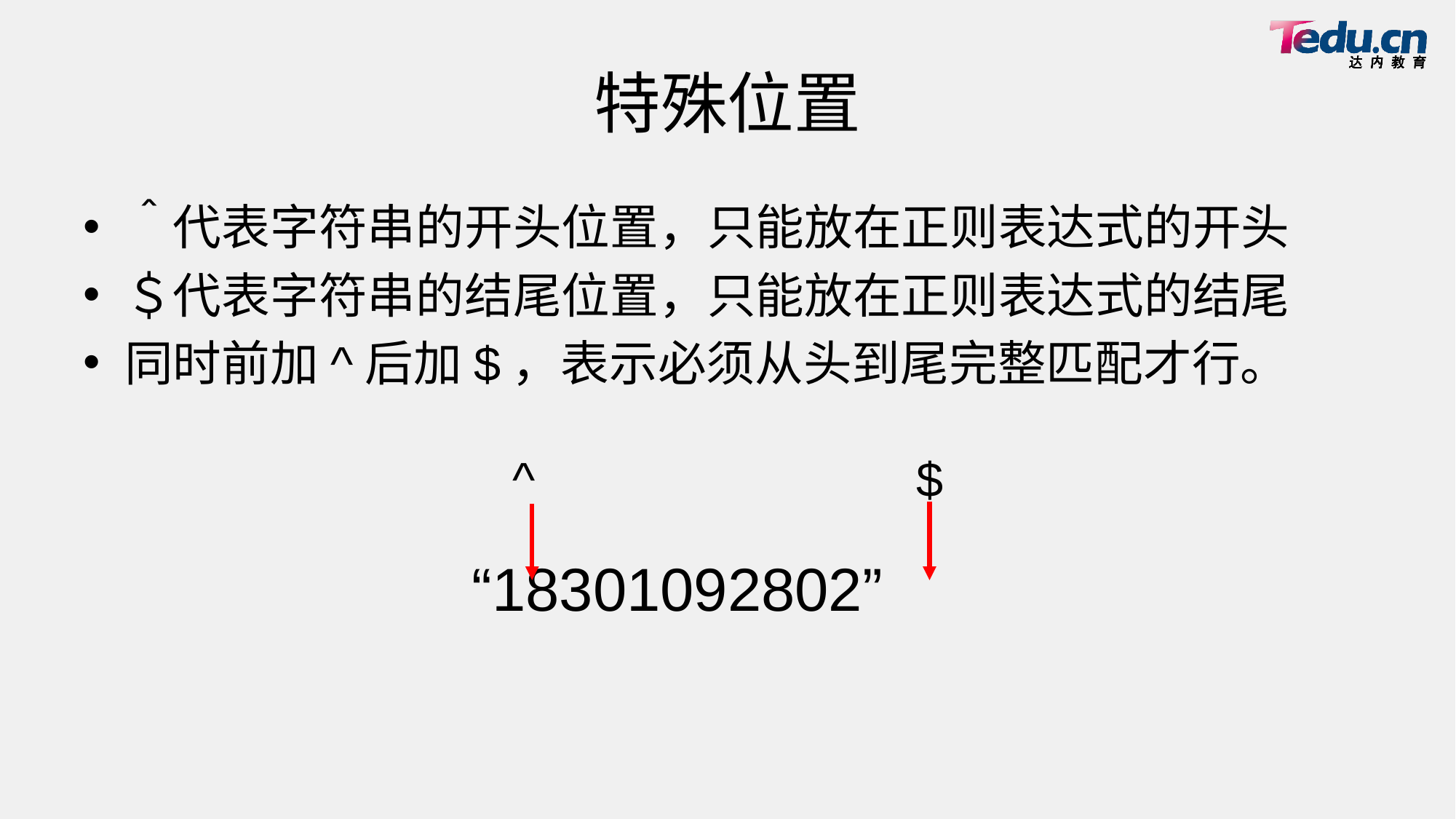

# 特殊位置
＾代表字符串的开头位置，只能放在正则表达式的开头
＄代表字符串的结尾位置，只能放在正则表达式的结尾
同时前加^后加$，表示必须从头到尾完整匹配才行。
$
^
“18301092802”